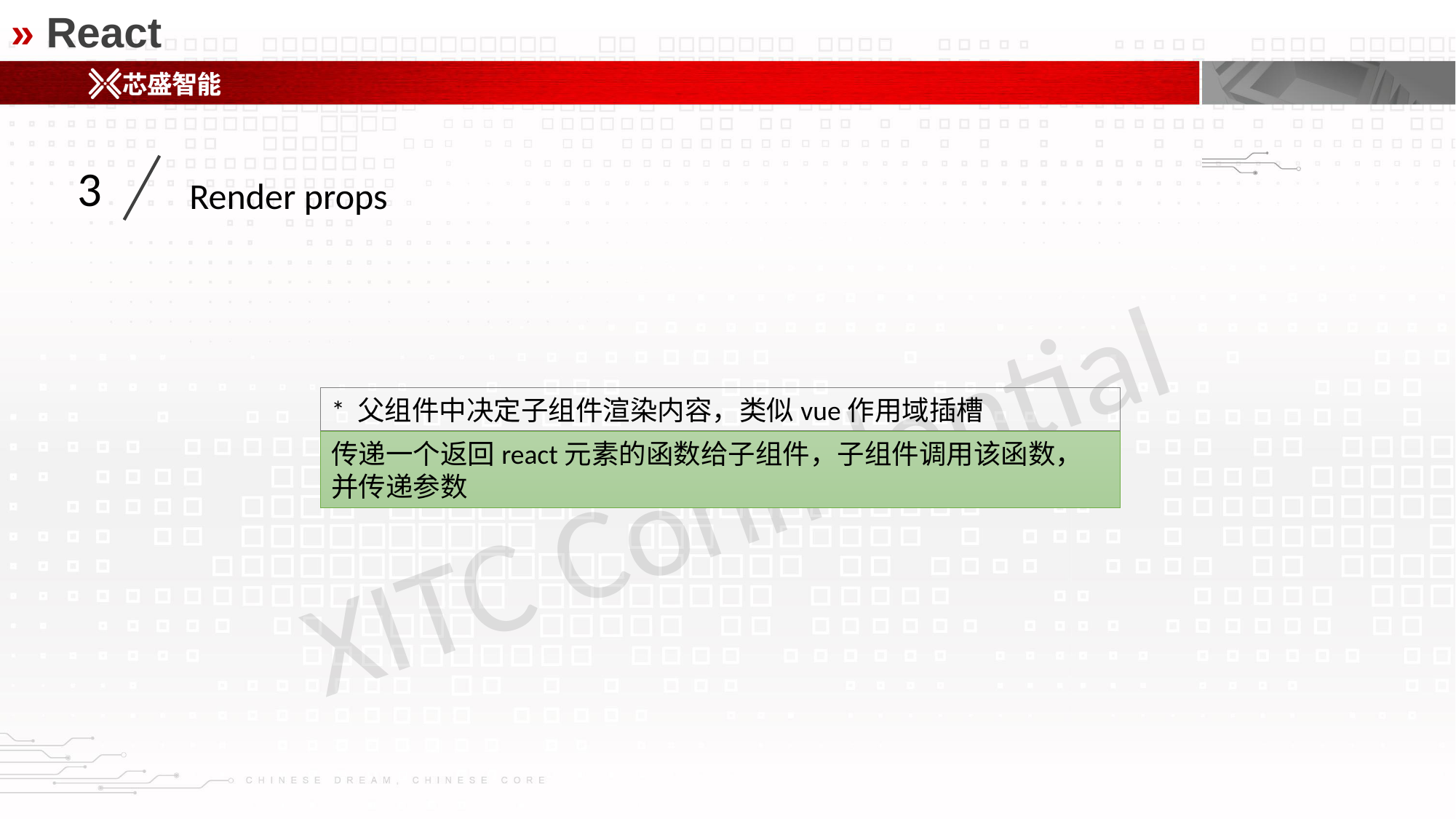

» React
3
Render props
* 父组件中决定子组件渲染内容，类似vue作用域插槽
传递一个返回react元素的函数给子组件，子组件调用该函数，并传递参数